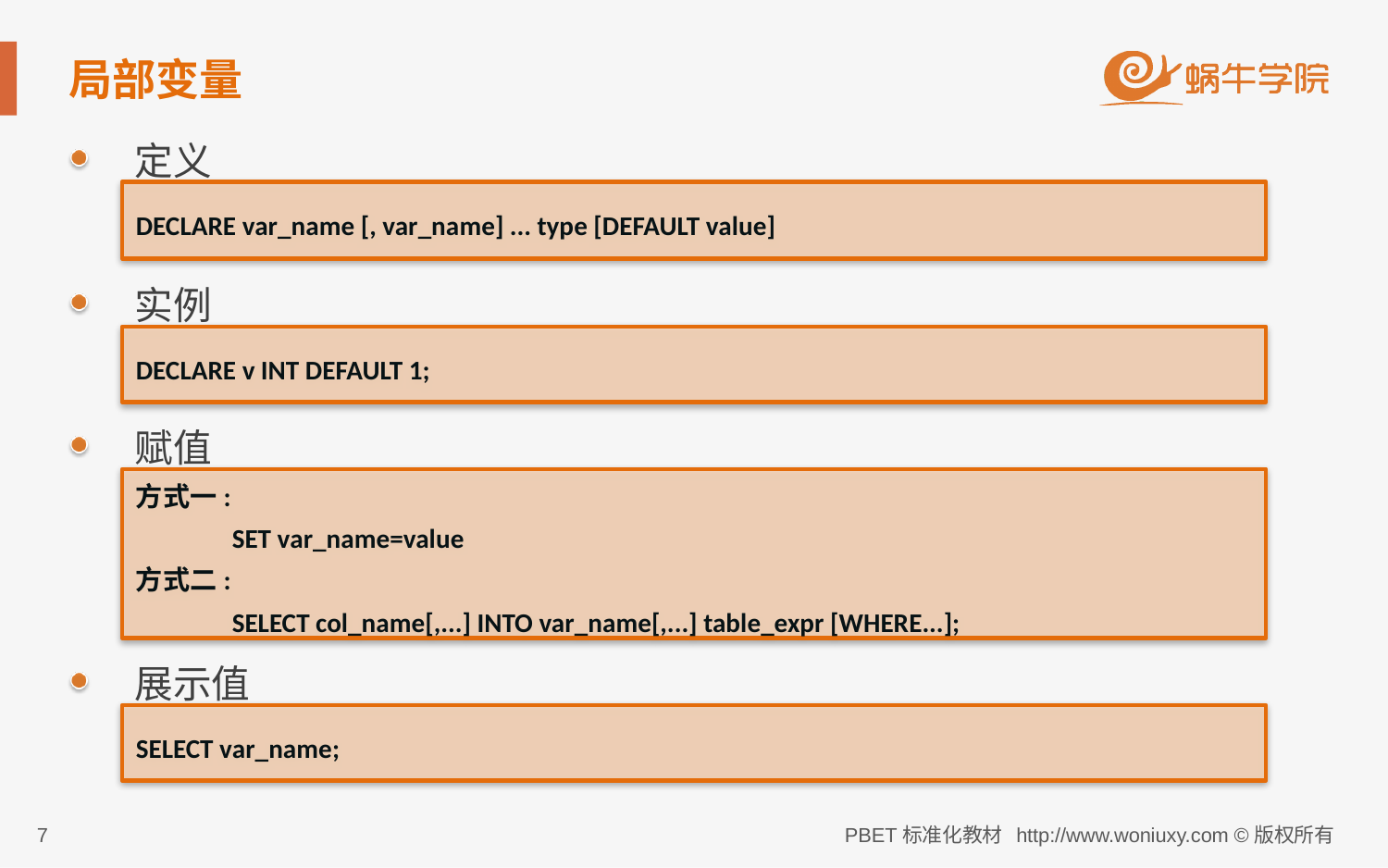

# 局部变量
定义

DECLARE var_name [, var_name] ... type [DEFAULT value]
实例

DECLARE v INT DEFAULT 1;
赋值

方式一:
                SET var_name=value
方式二:
                SELECT col_name[,...] INTO var_name[,...] table_expr [WHERE...];
展示值

SELECT var_name;